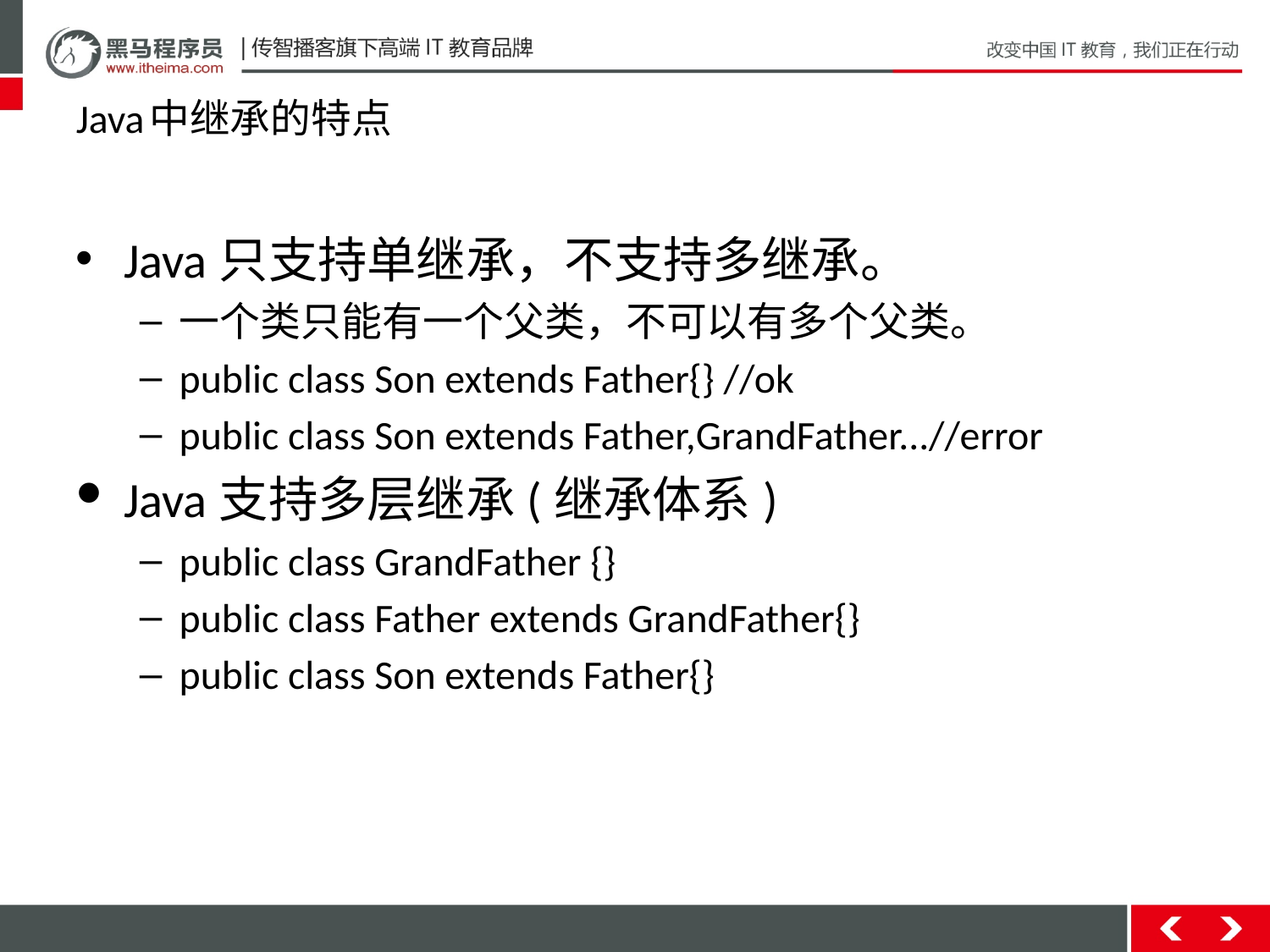

# Java中继承的特点
Java只支持单继承，不支持多继承。
一个类只能有一个父类，不可以有多个父类。
public class Son extends Father{} //ok
public class Son extends Father,GrandFather...//error
Java支持多层继承(继承体系)
public class GrandFather {}
public class Father extends GrandFather{}
public class Son extends Father{}